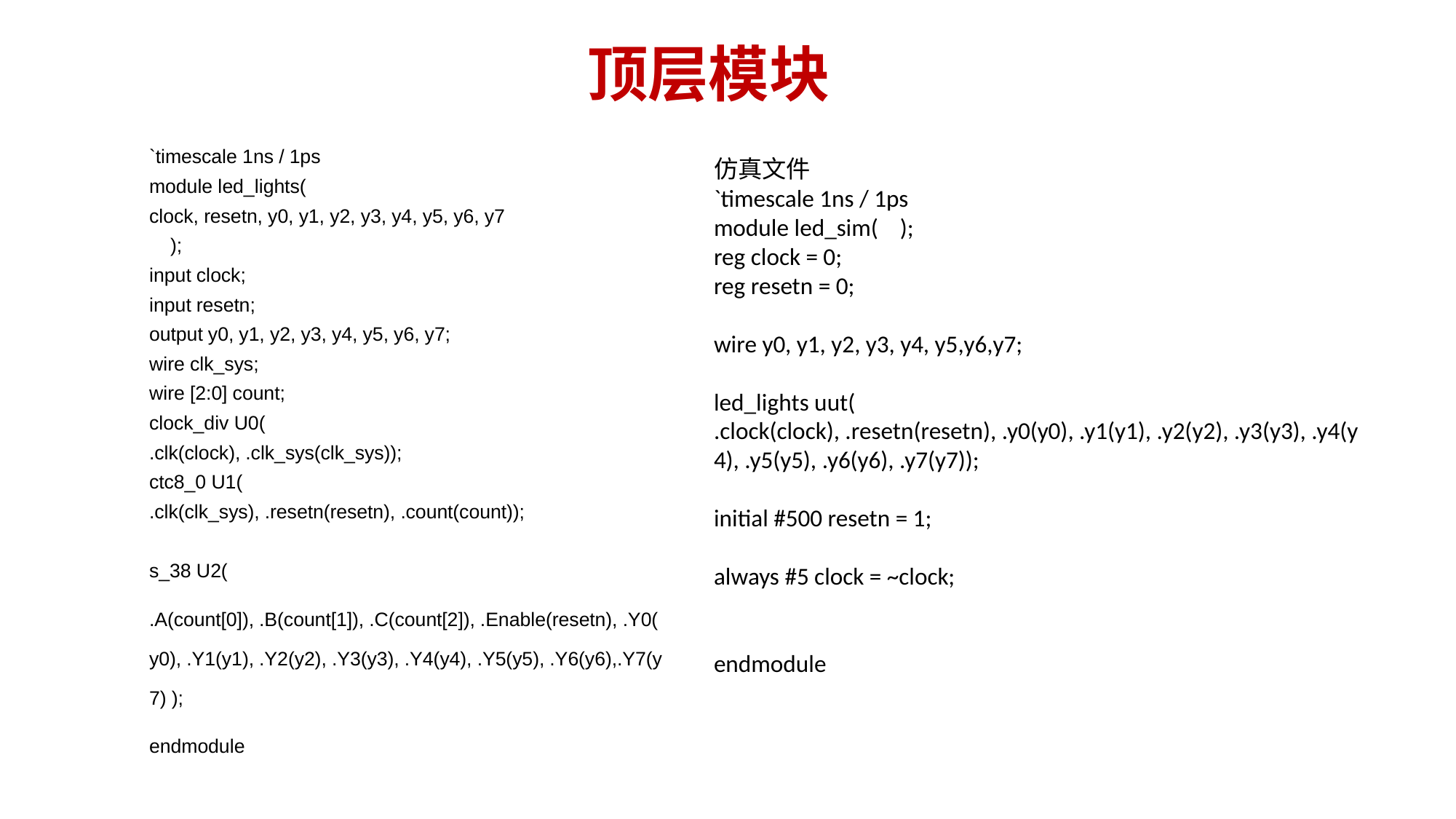

# 顶层模块
`timescale 1ns / 1ps
module led_lights(
clock, resetn, y0, y1, y2, y3, y4, y5, y6, y7
    );
input clock;
input resetn;
output y0, y1, y2, y3, y4, y5, y6, y7;
wire clk_sys;
wire [2:0] count;
clock_div U0(
.clk(clock), .clk_sys(clk_sys));
ctc8_0 U1(
.clk(clk_sys), .resetn(resetn), .count(count));

s_38 U2(
.A(count[0]), .B(count[1]), .C(count[2]), .Enable(resetn), .Y0(y0), .Y1(y1), .Y2(y2), .Y3(y3), .Y4(y4), .Y5(y5), .Y6(y6),.Y7(y7) );
endmodule

仿真文件
`timescale 1ns / 1ps
module led_sim(    );
reg clock = 0;
reg resetn = 0;

wire y0, y1, y2, y3, y4, y5,y6,y7;

led_lights uut(
.clock(clock), .resetn(resetn), .y0(y0), .y1(y1), .y2(y2), .y3(y3), .y4(y4), .y5(y5), .y6(y6), .y7(y7));

initial #500 resetn = 1;

always #5 clock = ~clock;

endmodule